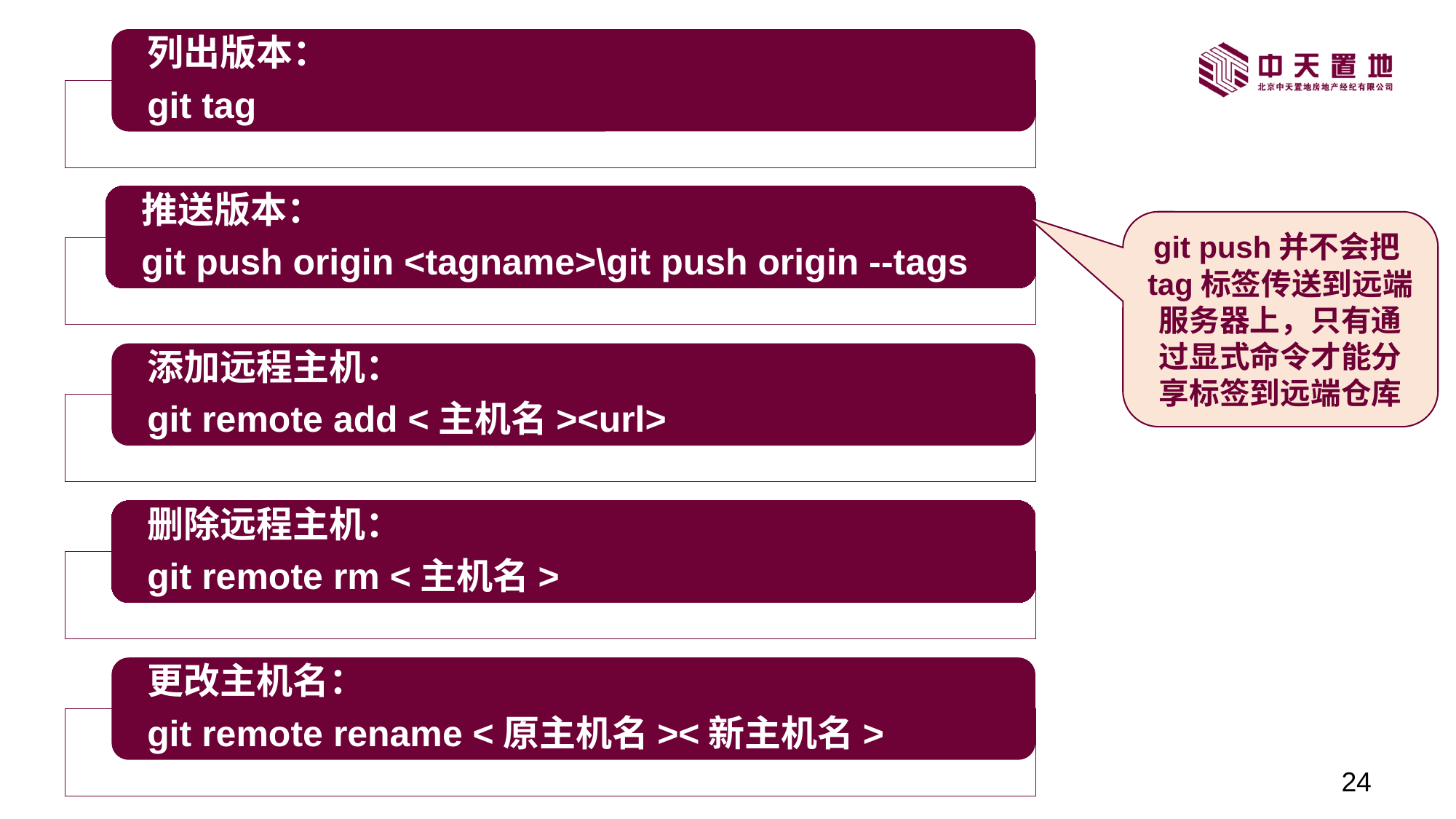

列出版本：
git tag
推送版本：
git push origin <tagname>\git push origin --tags
添加远程主机：
git remote add <主机名><url>
删除远程主机：
git remote rm <主机名>
更改主机名：
git remote rename <原主机名><新主机名>
git push并不会把tag标签传送到远端服务器上，只有通过显式命令才能分享标签到远端仓库
24